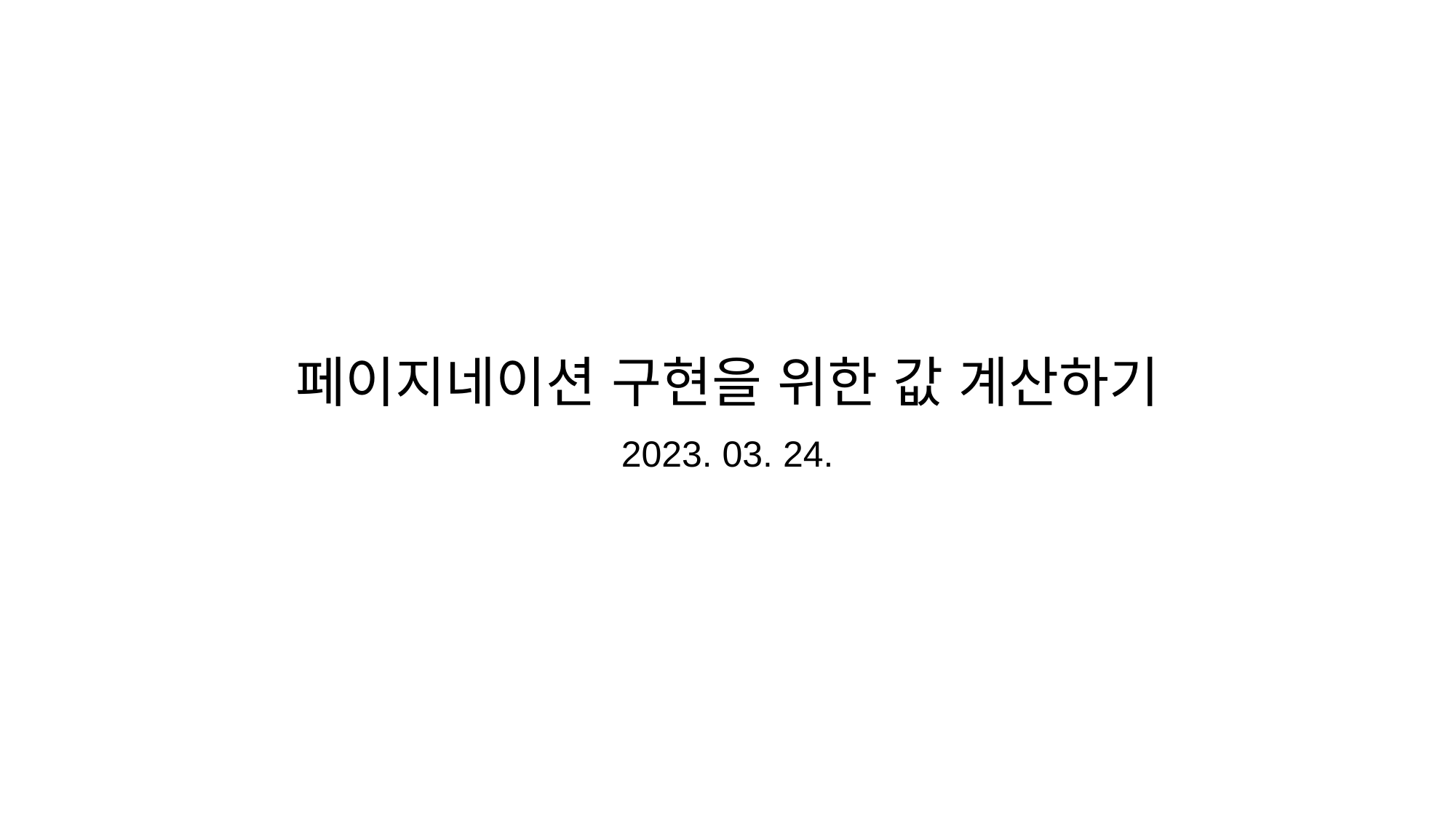

# 페이지네이션 구현을 위한 값 계산하기
2023. 03. 24.